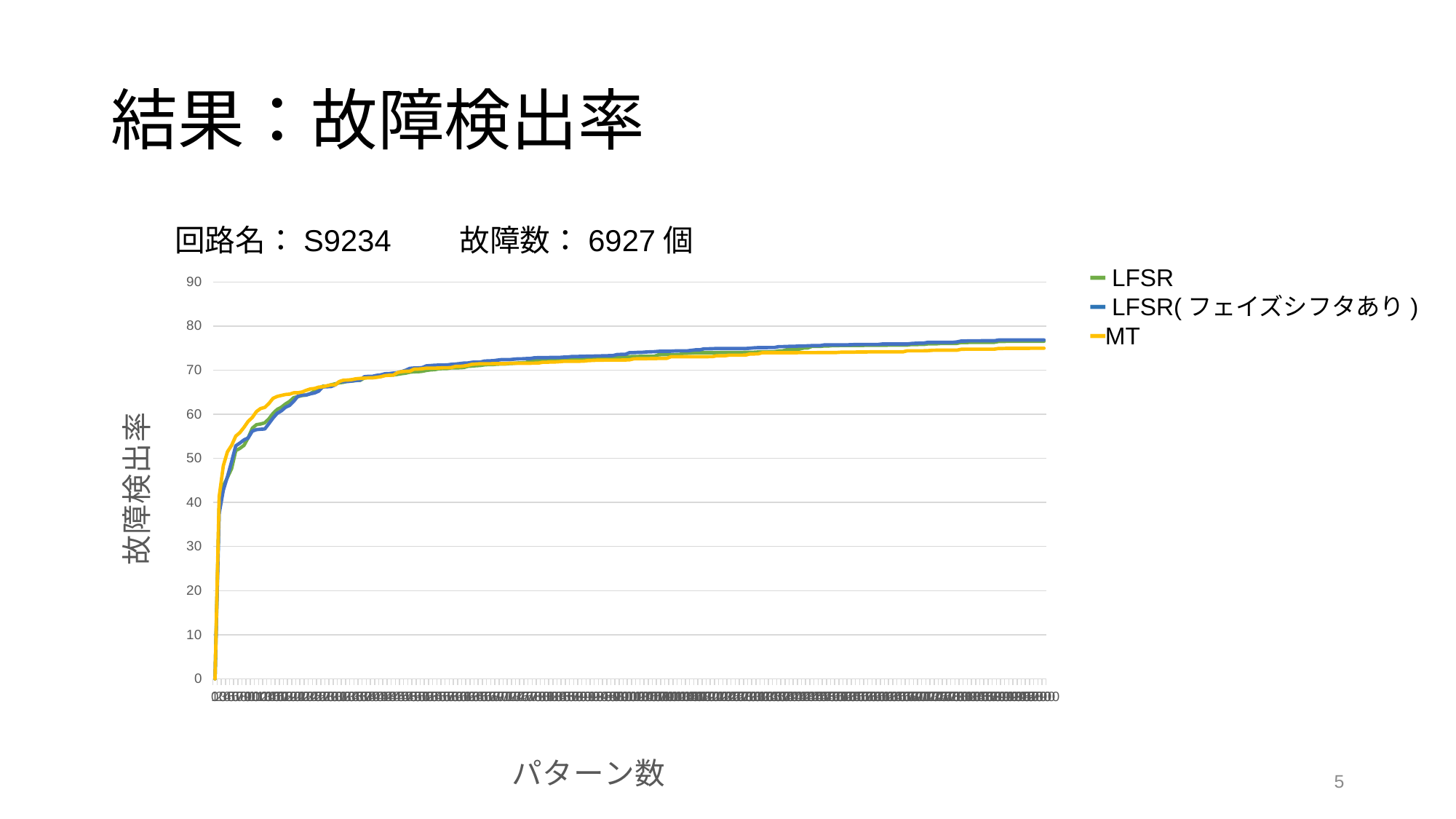

# 結果：故障検出率
回路名：S9234　　故障数：6927個
━ LFSR
━ LFSR(フェイズシフタあり)
━MT

### Chart

| Category |  |  |  |
|---|---|---|---|
| 0 | 0.0 | 0.0 | 0.0 |
| 10 | 39.237767 | 37.462103 | 41.273278 |
| 20 | 43.756318 | 42.774647 | 48.318177 |
| 30 | 45.676339 | 45.835137 | 51.479721 |
| 40 | 47.66854 | 49.242097 | 52.937782 |
| 50 | 51.739573 | 52.836728 | 55.031037 |
| 60 | 52.259278 | 53.471923 | 55.839467 |
| 70 | 52.952218 | 54.193735 | 57.037675 |
| 80 | 54.655695 | 54.626822 | 58.380252 |
| 90 | 56.835568 | 56.171501 | 59.260863 |
| 100 | 57.629561 | 56.503534 | 60.60344 |
| 110 | 57.78836 | 56.590152 | 61.29638 |
| 120 | 58.048218 | 56.647897 | 61.541796 |
| 130 | 58.957702 | 57.874978 | 62.436843 |
| 140 | 60.184783 | 59.130937 | 63.606179 |
| 150 | 61.094272 | 60.213655 | 64.039266 |
| 160 | 61.585104 | 60.747802 | 64.25581 |
| 170 | 62.321353 | 61.570668 | 64.472353 |
| 180 | 62.913239 | 62.003756 | 64.558971 |
| 190 | 63.779414 | 62.942111 | 64.862132 |
| 200 | 63.981521 | 64.097011 | 64.876568 |
| 210 | 64.241374 | 64.313555 | 65.035367 |
| 220 | 64.356863 | 64.342427 | 65.425146 |
| 230 | 64.674461 | 64.631152 | 65.742743 |
| 240 | 65.251911 | 64.818823 | 65.82936 |
| 250 | 65.771616 | 65.223038 | 66.146958 |
| 260 | 66.349065 | 66.190267 | 66.233575 |
| 270 | 66.377938 | 66.233575 | 66.450119 |
| 280 | 66.681099 | 66.276884 | 66.652226 |
| 290 | 66.897643 | 66.652226 | 66.652226 |
| 300 | 67.128628 | 67.359608 | 67.43179 |
| 310 | 67.244118 | 67.402917 | 67.720515 |
| 320 | 67.503971 | 67.417353 | 67.749387 |
| 330 | 67.518407 | 67.532843 | 67.850441 |
| 340 | 67.648333 | 67.66277 | 68.038112 |
| 350 | 67.66277 | 67.720515 | 68.124729 |
| 360 | 68.225783 | 68.500072 | 68.196911 |
| 370 | 68.427891 | 68.601125 | 68.254656 |
| 380 | 68.456763 | 68.601125 | 68.254656 |
| 390 | 68.586689 | 68.817669 | 68.370146 |
| 400 | 68.601125 | 68.918723 | 68.500072 |
| 410 | 68.832105 | 69.178575 | 68.745488 |
| 420 | 68.860978 | 69.207448 | 68.832105 |
| 430 | 68.904287 | 69.322944 | 68.860978 |
| 440 | 69.034213 | 69.380689 | 69.423997 |
| 450 | 69.193012 | 69.669414 | 69.654977 |
| 460 | 69.308501 | 69.972575 | 69.741595 |
| 470 | 69.539487 | 70.405662 | 69.741595 |
| 480 | 69.626105 | 70.477843 | 70.217991 |
| 490 | 69.640541 | 70.506716 | 70.246863 |
| 500 | 69.727159 | 70.578897 | 70.319045 |
| 510 | 69.929266 | 70.983112 | 70.448971 |
| 520 | 70.044756 | 71.040857 | 70.463407 |
| 530 | 70.102501 | 71.113038 | 70.463407 |
| 540 | 70.304608 | 71.141911 | 70.477843 |
| 550 | 70.347917 | 71.156347 | 70.535588 |
| 560 | 70.362353 | 71.185219 | 70.535588 |
| 570 | 70.521152 | 71.315145 | 70.578897 |
| 580 | 70.521152 | 71.37289 | 70.838749 |
| 590 | 70.535588 | 71.473944 | 70.838749 |
| 600 | 70.593333 | 71.589434 | 70.925367 |
| 610 | 70.853186 | 71.618307 | 71.084166 |
| 620 | 70.910931 | 71.791542 | 71.329582 |
| 630 | 71.011984 | 71.805978 | 71.387327 |
| 640 | 71.055293 | 71.83485 | 71.445072 |
| 650 | 71.199656 | 72.051394 | 71.445072 |
| 660 | 71.257401 | 72.109139 | 71.445072 |
| 670 | 71.257401 | 72.123575 | 71.459508 |
| 680 | 71.344018 | 72.253501 | 71.459508 |
| 690 | 71.37289 | 72.368991 | 71.459508 |
| 700 | 71.387327 | 72.368991 | 71.459508 |
| 710 | 71.48838 | 72.368991 | 71.546125 |
| 720 | 71.531689 | 72.470045 | 71.546125 |
| 730 | 71.618307 | 72.556663 | 71.560562 |
| 740 | 71.647179 | 72.571099 | 71.560562 |
| 750 | 71.71936 | 72.614408 | 71.560562 |
| 760 | 72.094703 | 72.628844 | 71.560562 |
| 770 | 72.18132 | 72.802079 | 71.574998 |
| 780 | 72.267938 | 72.830951 | 71.589434 |
| 790 | 72.267938 | 72.830951 | 71.777105 |
| 800 | 72.29681 | 72.830951 | 71.777105 |
| 810 | 72.354555 | 72.87426 | 71.849287 |
| 820 | 72.354555 | 72.87426 | 71.849287 |
| 830 | 72.354555 | 72.87426 | 71.907032 |
| 840 | 72.397864 | 72.946441 | 71.993649 |
| 850 | 72.4123 | 72.960877 | 72.008085 |
| 860 | 72.542226 | 73.076367 | 72.022521 |
| 870 | 72.542226 | 73.10524 | 72.022521 |
| 880 | 72.542226 | 73.119676 | 72.022521 |
| 890 | 72.542226 | 73.134112 | 72.036958 |
| 900 | 72.542226 | 73.177421 | 72.166884 |
| 910 | 72.556663 | 73.177421 | 72.195756 |
| 920 | 72.599971 | 73.22073 | 72.239065 |
| 930 | 72.599971 | 73.235166 | 72.253501 |
| 940 | 72.701025 | 73.264039 | 72.267938 |
| 950 | 72.744334 | 73.278475 | 72.282374 |
| 960 | 72.744334 | 73.307347 | 72.282374 |
| 970 | 72.903132 | 73.538327 | 72.282374 |
| 980 | 72.932005 | 73.5672 | 72.282374 |
| 990 | 72.975314 | 73.5672 | 72.29681 |
| 1000 | 73.047495 | 73.971415 | 72.325683 |
| 1010 | 73.10524 | 73.971415 | 72.556663 |
| 1020 | 73.10524 | 74.02916 | 72.585535 |
| 1030 | 73.134112 | 74.043596 | 72.599971 |
| 1040 | 73.134112 | 74.115777 | 72.599971 |
| 1050 | 73.134112 | 74.159086 | 72.614408 |
| 1060 | 73.134112 | 74.187958 | 72.614408 |
| 1070 | 73.495018 | 74.260139 | 72.657716 |
| 1080 | 73.523891 | 74.289012 | 72.672153 |
| 1090 | 73.523891 | 74.289012 | 72.672153 |
| 1100 | 73.523891 | 74.289012 | 73.033059 |
| 1110 | 73.523891 | 74.346757 | 73.033059 |
| 1120 | 73.538327 | 74.375629 | 73.033059 |
| 1130 | 73.827052 | 74.375629 | 73.033059 |
| 1140 | 73.841488 | 74.375629 | 73.047495 |
| 1150 | 73.884797 | 74.491119 | 73.047495 |
| 1160 | 73.956978 | 74.621046 | 73.047495 |
| 1170 | 73.956978 | 74.621046 | 73.047495 |
| 1180 | 73.956978 | 74.837589 | 73.047495 |
| 1190 | 73.956978 | 74.837589 | 73.047495 |
| 1200 | 73.956978 | 74.866462 | 73.061931 |
| 1210 | 73.956978 | 74.90977 | 73.249602 |
| 1220 | 73.985851 | 74.90977 | 73.249602 |
| 1230 | 73.985851 | 74.90977 | 73.249602 |
| 1240 | 73.985851 | 74.90977 | 73.393965 |
| 1250 | 73.985851 | 74.90977 | 73.393965 |
| 1260 | 73.985851 | 74.90977 | 73.393965 |
| 1270 | 73.985851 | 74.90977 | 73.393965 |
| 1280 | 74.058032 | 74.90977 | 73.408401 |
| 1290 | 74.058032 | 74.967515 | 73.653817 |
| 1300 | 74.058032 | 75.054133 | 73.668253 |
| 1310 | 74.115777 | 75.097442 | 73.68269 |
| 1320 | 74.115777 | 75.097442 | 73.942542 |
| 1330 | 74.115777 | 75.111878 | 73.942542 |
| 1340 | 74.173522 | 75.126314 | 73.956978 |
| 1350 | 74.173522 | 75.126314 | 73.956978 |
| 1360 | 74.361193 | 75.342858 | 73.956978 |
| 1370 | 74.390066 | 75.342858 | 73.956978 |
| 1380 | 74.649918 | 75.37173 | 73.956978 |
| 1390 | 74.779844 | 75.415039 | 73.956978 |
| 1400 | 74.779844 | 75.415039 | 73.956978 |
| 1410 | 74.779844 | 75.48722 | 73.971415 |
| 1420 | 74.996388 | 75.48722 | 73.971415 |
| 1430 | 75.02526 | 75.516093 | 73.971415 |
| 1440 | 75.386167 | 75.559402 | 73.971415 |
| 1450 | 75.386167 | 75.559402 | 73.971415 |
| 1460 | 75.386167 | 75.559402 | 74.000287 |
| 1470 | 75.472784 | 75.718206 | 74.000287 |
| 1480 | 75.472784 | 75.718206 | 74.000287 |
| 1490 | 75.559402 | 75.718206 | 74.000287 |
| 1500 | 75.559402 | 75.718206 | 74.000287 |
| 1510 | 75.573844 | 75.718206 | 74.072468 |
| 1520 | 75.573844 | 75.718206 | 74.072468 |
| 1530 | 75.573844 | 75.747079 | 74.072468 |
| 1540 | 75.573844 | 75.790387 | 74.072468 |
| 1550 | 75.573844 | 75.804824 | 74.115777 |
| 1560 | 75.573844 | 75.81926 | 74.115777 |
| 1570 | 75.631589 | 75.81926 | 74.115777 |
| 1580 | 75.631589 | 75.81926 | 74.14465 |
| 1590 | 75.631589 | 75.81926 | 74.14465 |
| 1600 | 75.631589 | 75.81926 | 74.14465 |
| 1610 | 75.631589 | 75.920314 | 74.14465 |
| 1620 | 75.646025 | 75.920314 | 74.14465 |
| 1630 | 75.674897 | 75.920314 | 74.14465 |
| 1640 | 75.674897 | 75.920314 | 74.14465 |
| 1650 | 75.674897 | 75.920314 | 74.14465 |
| 1660 | 75.674897 | 75.920314 | 74.14465 |
| 1670 | 75.674897 | 75.920314 | 74.375629 |
| 1680 | 75.804824 | 76.035804 | 74.375629 |
| 1690 | 75.804824 | 76.093549 | 74.375629 |
| 1700 | 75.81926 | 76.136857 | 74.375629 |
| 1710 | 75.81926 | 76.136857 | 74.390066 |
| 1720 | 75.963622 | 76.310092 | 74.418938 |
| 1730 | 75.963622 | 76.310092 | 74.491119 |
| 1740 | 75.963622 | 76.310092 | 74.519992 |
| 1750 | 76.035804 | 76.310092 | 74.519992 |
| 1760 | 76.035804 | 76.310092 | 74.519992 |
| 1770 | 76.035804 | 76.310092 | 74.519992 |
| 1780 | 76.035804 | 76.310092 | 74.534428 |
| 1790 | 76.064676 | 76.39671 | 74.534428 |
| 1800 | 76.252347 | 76.584381 | 74.722099 |
| 1810 | 76.252347 | 76.584381 | 74.750972 |
| 1820 | 76.28122 | 76.642126 | 74.750972 |
| 1830 | 76.310092 | 76.642126 | 74.750972 |
| 1840 | 76.310092 | 76.642126 | 74.750972 |
| 1850 | 76.310092 | 76.656562 | 74.750972 |
| 1860 | 76.310092 | 76.656562 | 74.750972 |
| 1870 | 76.310092 | 76.656562 | 74.750972 |
| 1880 | 76.310092 | 76.656562 | 74.750972 |
| 1890 | 76.483327 | 76.829797 | 74.90977 |
| 1900 | 76.483327 | 76.829797 | 74.90977 |
| 1910 | 76.526636 | 76.829797 | 74.938643 |
| 1920 | 76.526636 | 76.829797 | 74.938643 |
| 1930 | 76.526636 | 76.829797 | 74.938643 |
| 1940 | 76.526636 | 76.829797 | 74.938643 |
| 1950 | 76.526636 | 76.829797 | 74.938643 |
| 1960 | 76.541072 | 76.829797 | 74.938643 |
| 1970 | 76.541072 | 76.829797 | 74.967515 |
| 1980 | 76.541072 | 76.844233 | 74.967515 |
| 1990 | 76.541072 | 76.844233 | 74.967515 |
| 2000 | 76.541072 | 76.844233 | 74.967515 |
5